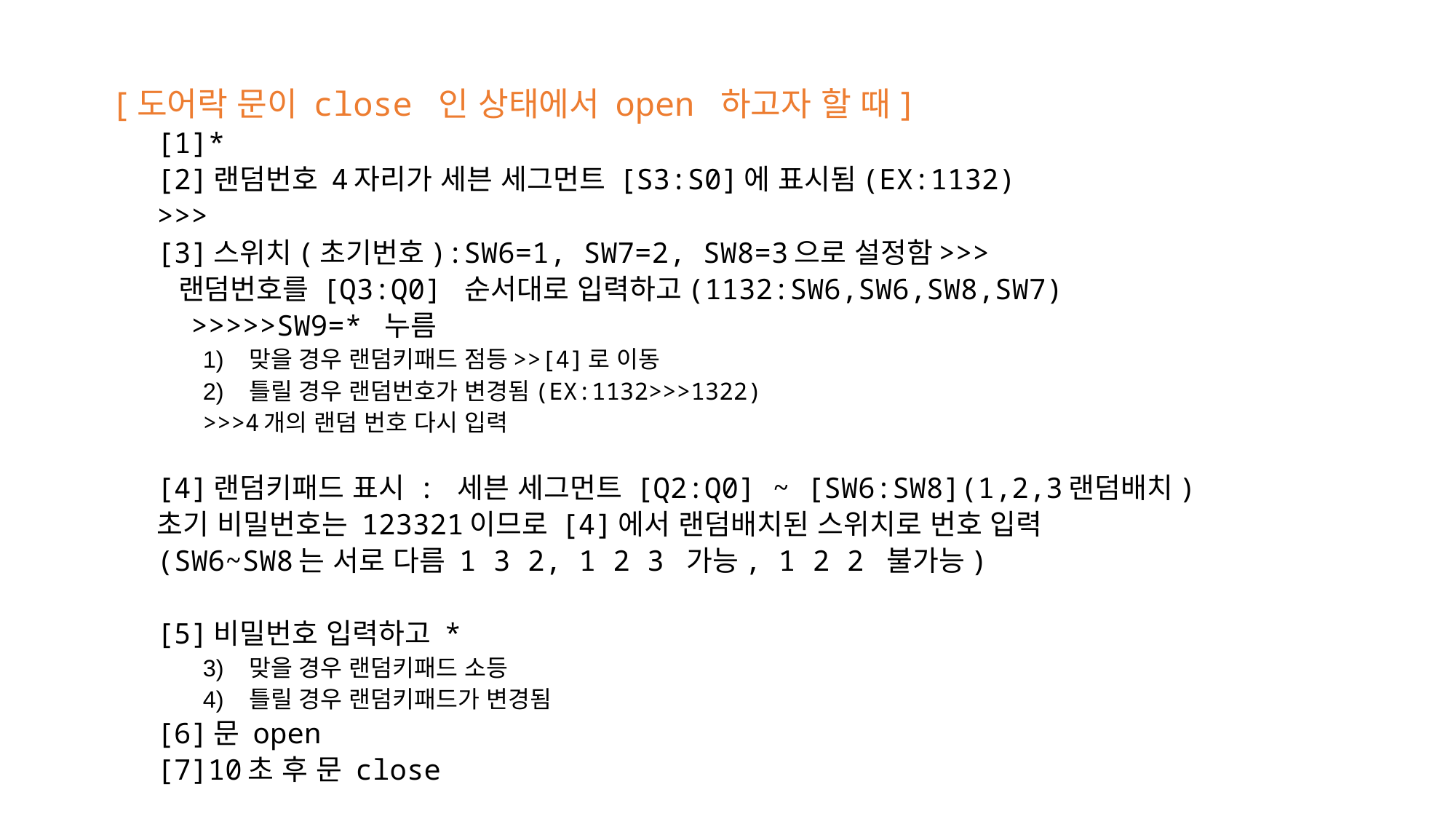

# 원하는 HW 동작결과 (3)
[도어락 문이 close 인 상태에서 open 하고자 할 때]
[1]*
[2]랜덤번호 4자리가 세븐 세그먼트 [S3:S0]에 표시됨(EX:1132)
>>>
[3]스위치(초기번호):SW6=1, SW7=2, SW8=3으로 설정함>>>
  랜덤번호를 [Q3:Q0] 순서대로 입력하고(1132:SW6,SW6,SW8,SW7)
  >>>>>SW9=* 누름
맞을 경우 랜덤키패드 점등>>[4]로 이동
틀릴 경우 랜덤번호가 변경됨(EX:1132>>>1322)
>>>4개의 랜덤 번호 다시 입력

[4]랜덤키패드 표시 : 세븐 세그먼트 [Q2:Q0] ~ [SW6:SW8](1,2,3랜덤배치)
초기 비밀번호는 123321이므로 [4]에서 랜덤배치된 스위치로 번호 입력
(SW6~SW8는 서로 다름 1 3 2, 1 2 3 가능, 1 2 2 불가능)

[5]비밀번호 입력하고 *
맞을 경우 랜덤키패드 소등
틀릴 경우 랜덤키패드가 변경됨
[6]문 open
[7]10초 후 문 close